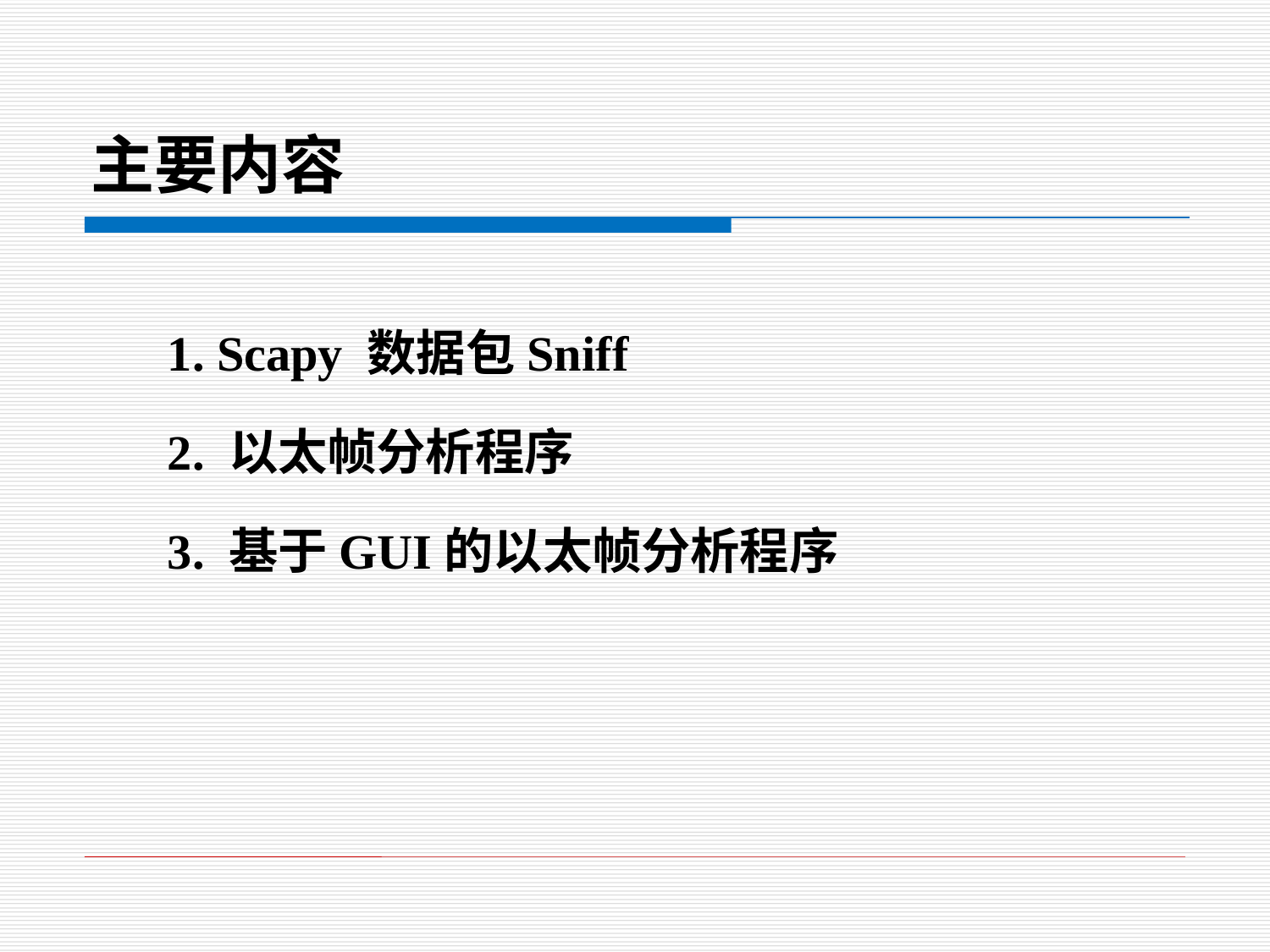

# 主要内容
1. Scapy 数据包Sniff
2. 以太帧分析程序
3. 基于GUI的以太帧分析程序